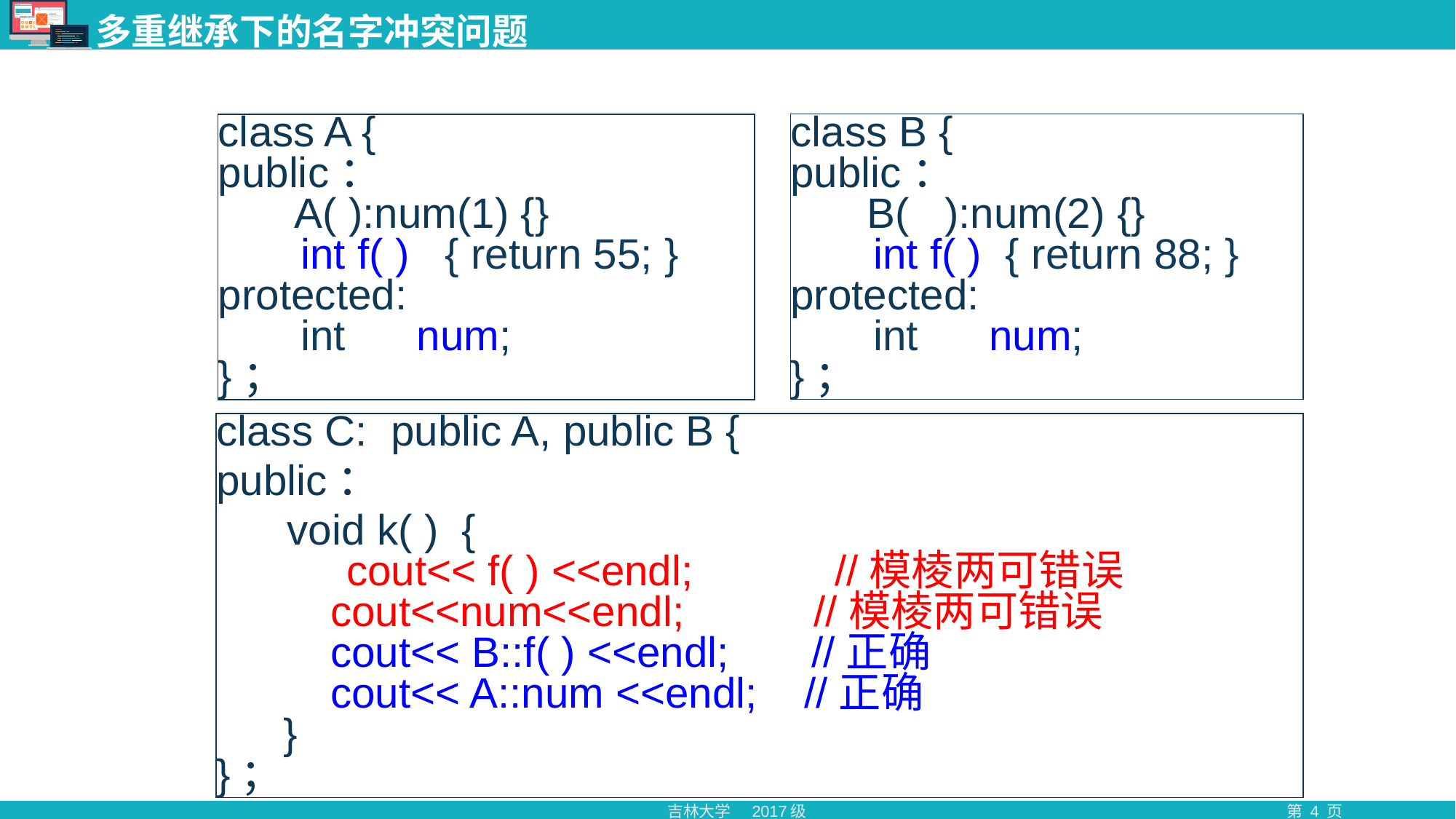

# 多重继承下的名字冲突问题
class B {
public：
       B(   ):num(2) {}
       int f( )  { return 88; }
protected:
       int      num;
}；
class A {
public：
       A( ):num(1) {}
       int f( )   { return 55; }
protected:
       int      num;
}；
class C:  public A, public B {
public：
      void k( )  {
           cout<< f( ) <<endl;            //模棱两可错误
           cout<<num<<endl;           //模棱两可错误
           cout<< B::f( ) <<endl;       //正确
           cout<< A::num <<endl;    //正确
      }
}；